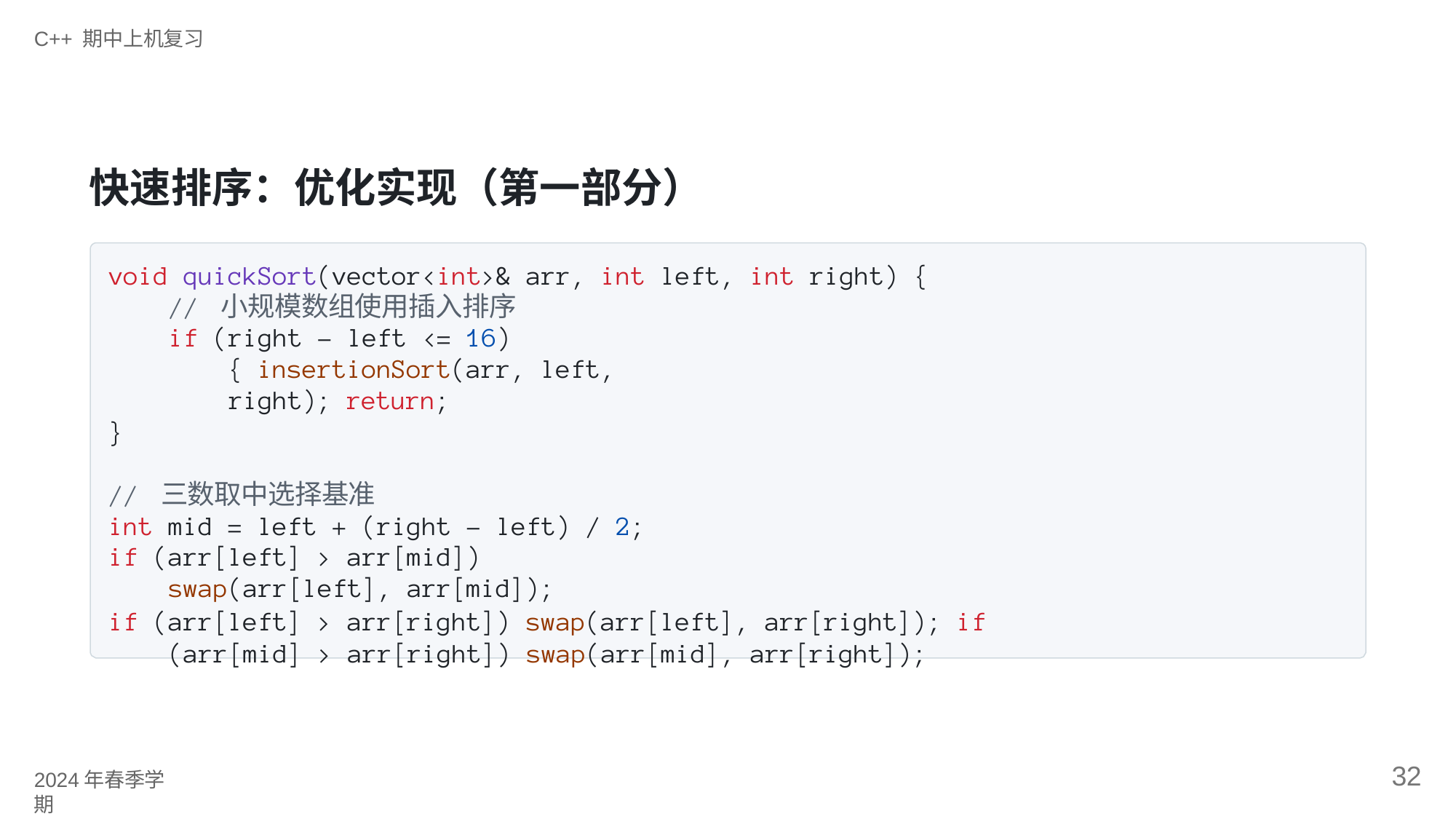

C++ 期中上机复习
# 快速排序：优化实现（第一部分）

void quickSort(vector<int>& arr, int left, int right) {
// 小规模数组使用插入排序
if (right - left <= 16) { insertionSort(arr, left, right); return;
}
// 三数取中选择基准
int mid = left + (right - left) / 2;
if (arr[left] > arr[mid]) swap(arr[left], arr[mid]);
if (arr[left] > arr[right]) swap(arr[left], arr[right]); if (arr[mid] > arr[right]) swap(arr[mid], arr[right]);
32
2024年春季学期